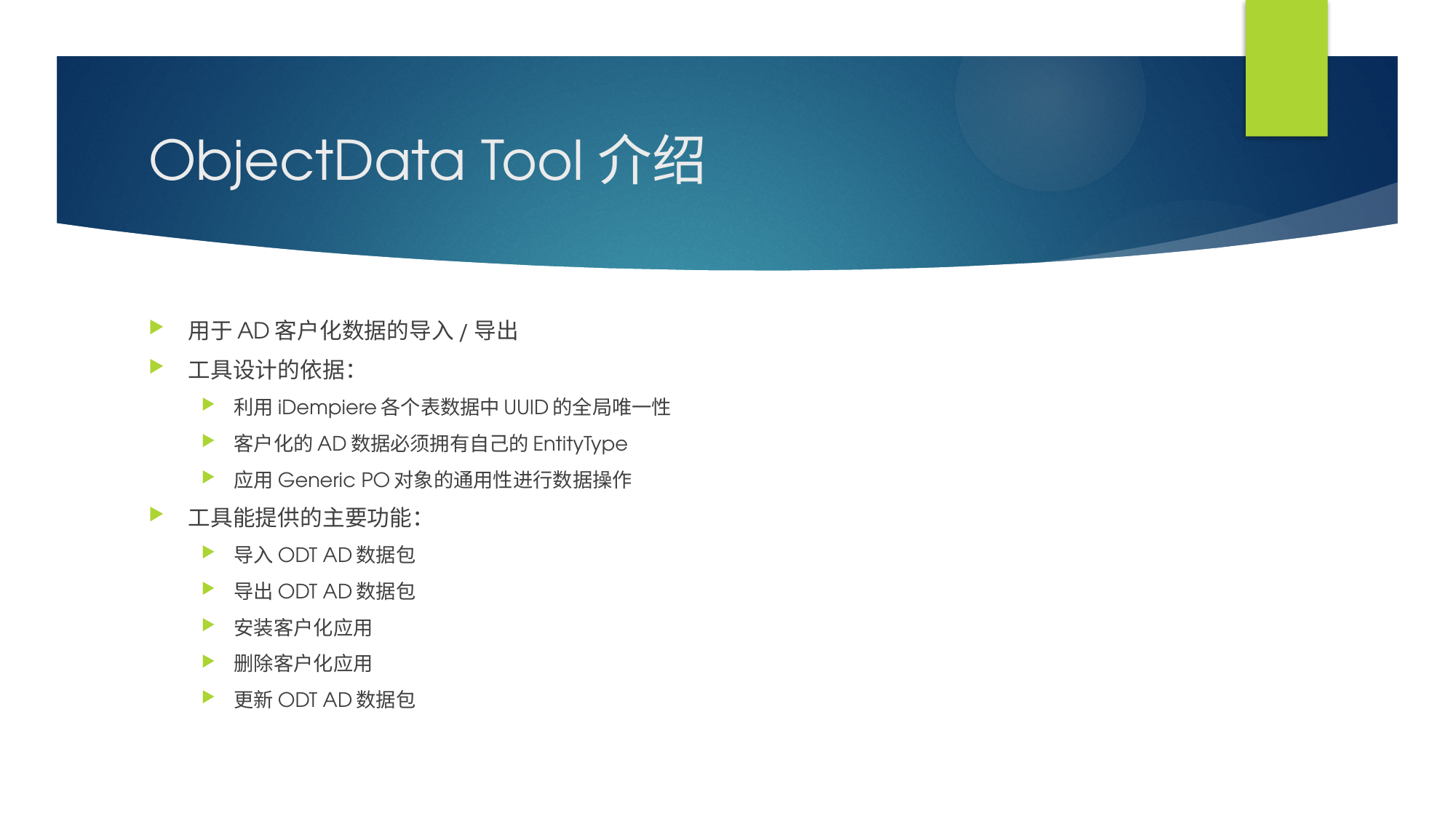

# ObjectData Tool介绍
用于AD客户化数据的导入/导出
工具设计的依据：
利用iDempiere各个表数据中UUID的全局唯一性
客户化的AD数据必须拥有自己的EntityType
应用Generic PO对象的通用性进行数据操作
工具能提供的主要功能：
导入ODT AD数据包
导出ODT AD数据包
安装客户化应用
删除客户化应用
更新ODT AD数据包